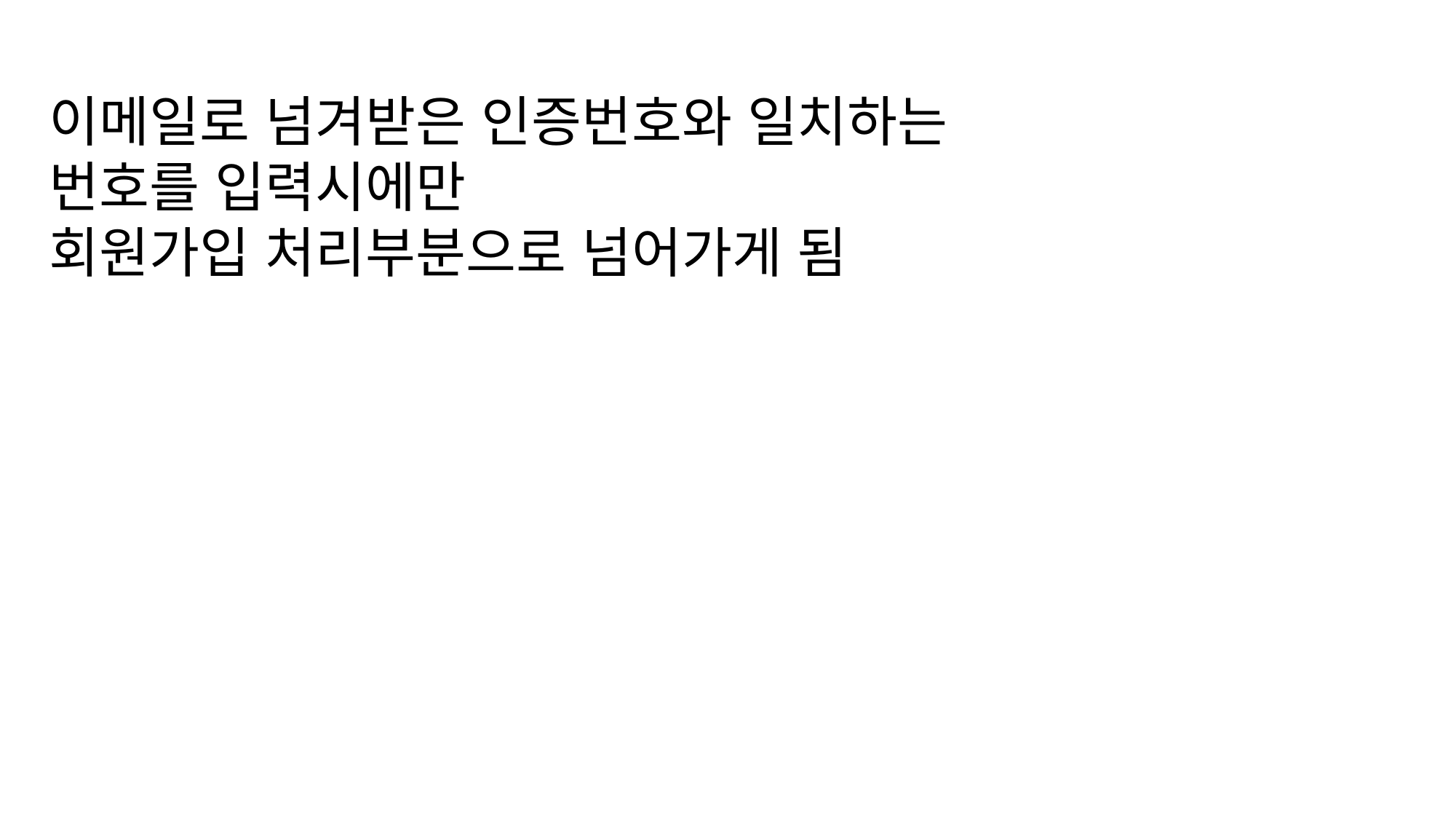

이메일로 넘겨받은 인증번호와 일치하는
번호를 입력시에만
회원가입 처리부분으로 넘어가게 됨